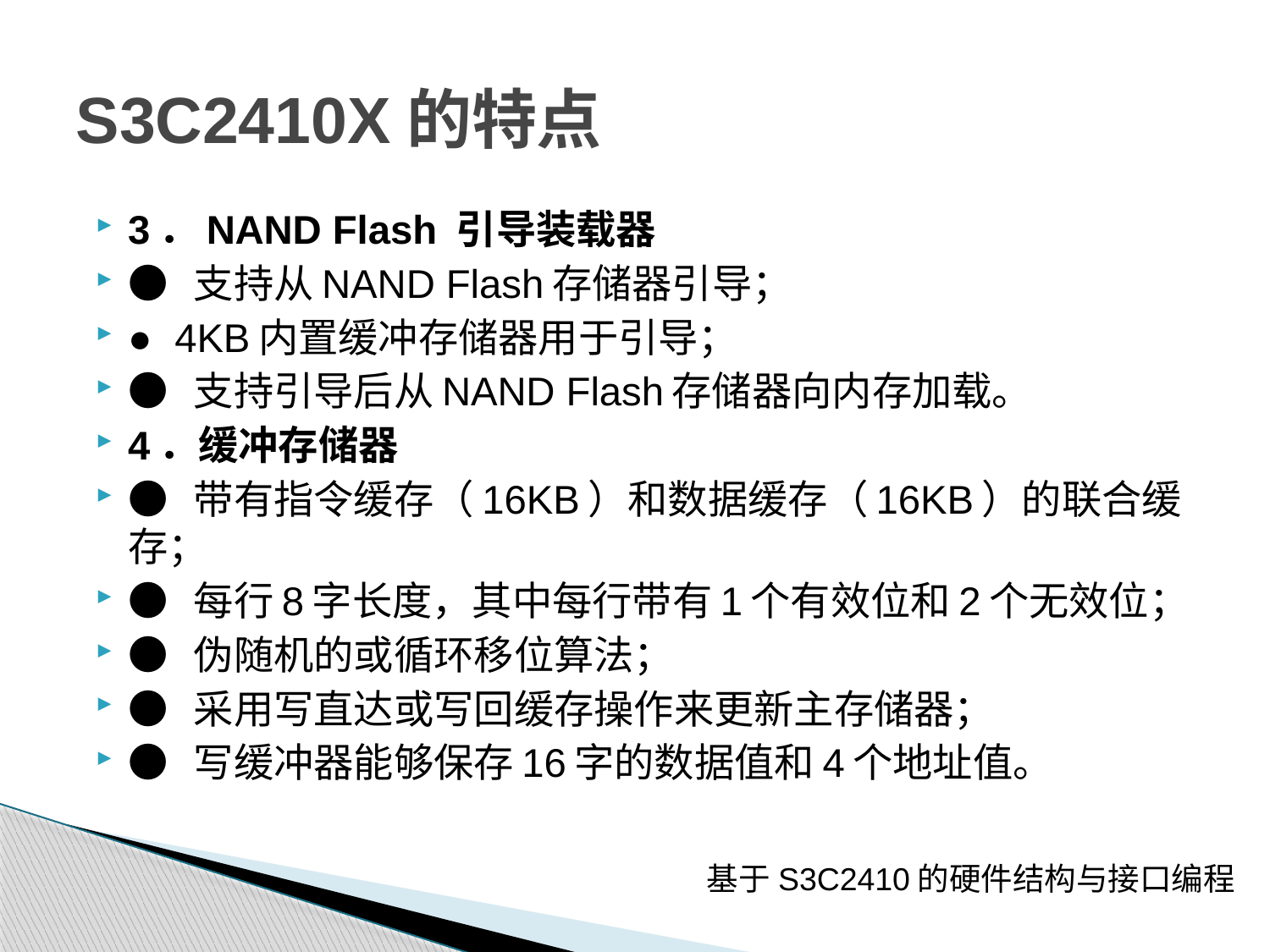

# S3C2410X的特点
3．NAND Flash 引导装载器
●  支持从NAND Flash存储器引导；
●  4KB内置缓冲存储器用于引导；
●  支持引导后从NAND Flash存储器向内存加载。
4．缓冲存储器
●  带有指令缓存（16KB）和数据缓存（16KB）的联合缓存；
●  每行8字长度，其中每行带有1个有效位和2个无效位；
●  伪随机的或循环移位算法；
●  采用写直达或写回缓存操作来更新主存储器；
●  写缓冲器能够保存16字的数据值和4个地址值。

基于S3C2410的硬件结构与接口编程